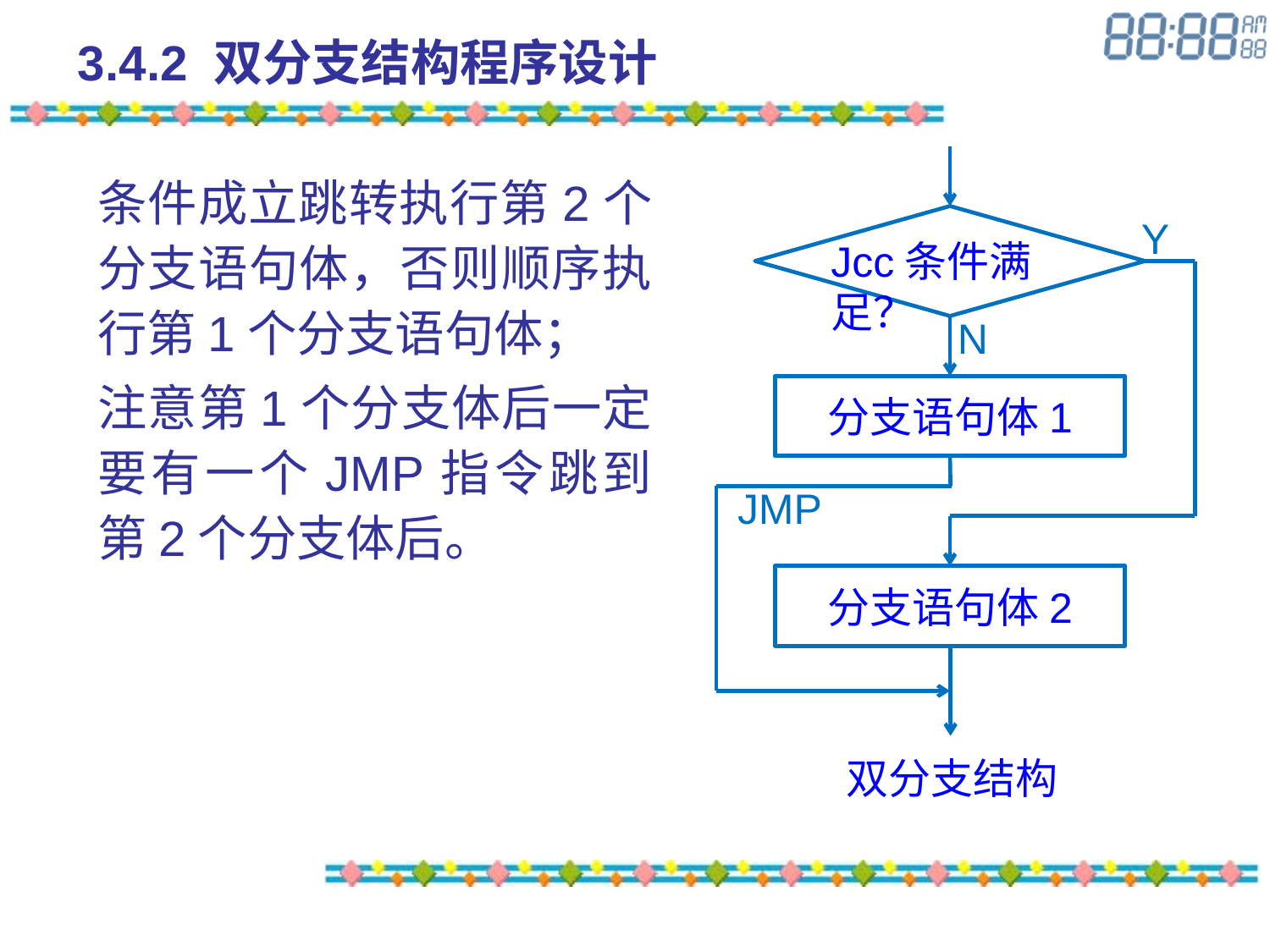

# 3.4.2 双分支结构程序设计

Y
Jcc条件满足？
N
分支语句体1
JMP
分支语句体2
双分支结构
条件成立跳转执行第2个分支语句体，否则顺序执行第1个分支语句体；
注意第1个分支体后一定要有一个JMP指令跳到第2个分支体后。